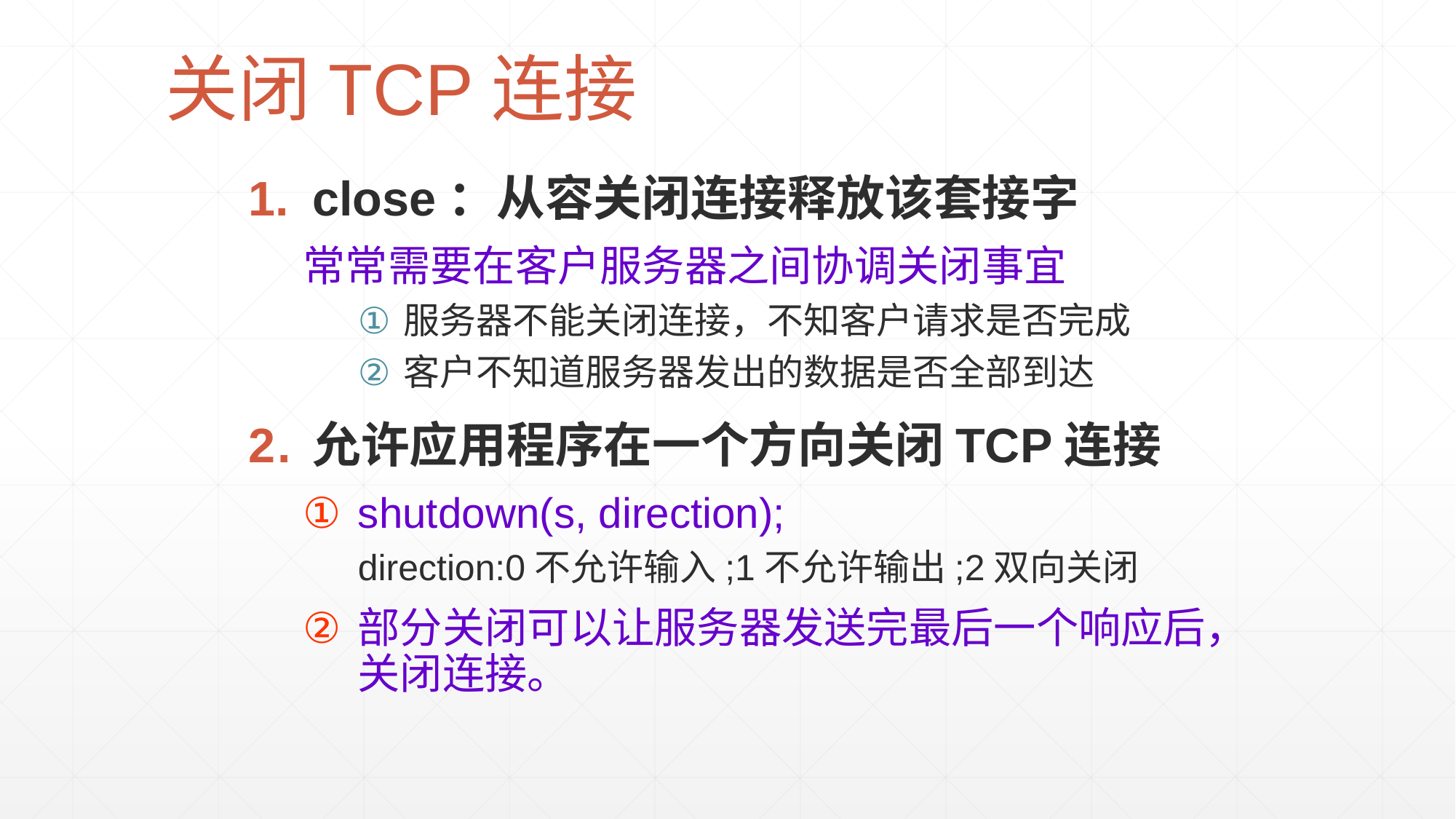

# 关闭TCP连接
close：从容关闭连接释放该套接字
常常需要在客户服务器之间协调关闭事宜
服务器不能关闭连接，不知客户请求是否完成
客户不知道服务器发出的数据是否全部到达
允许应用程序在一个方向关闭TCP连接
shutdown(s, direction);
direction:0不允许输入;1不允许输出;2双向关闭
部分关闭可以让服务器发送完最后一个响应后，关闭连接。